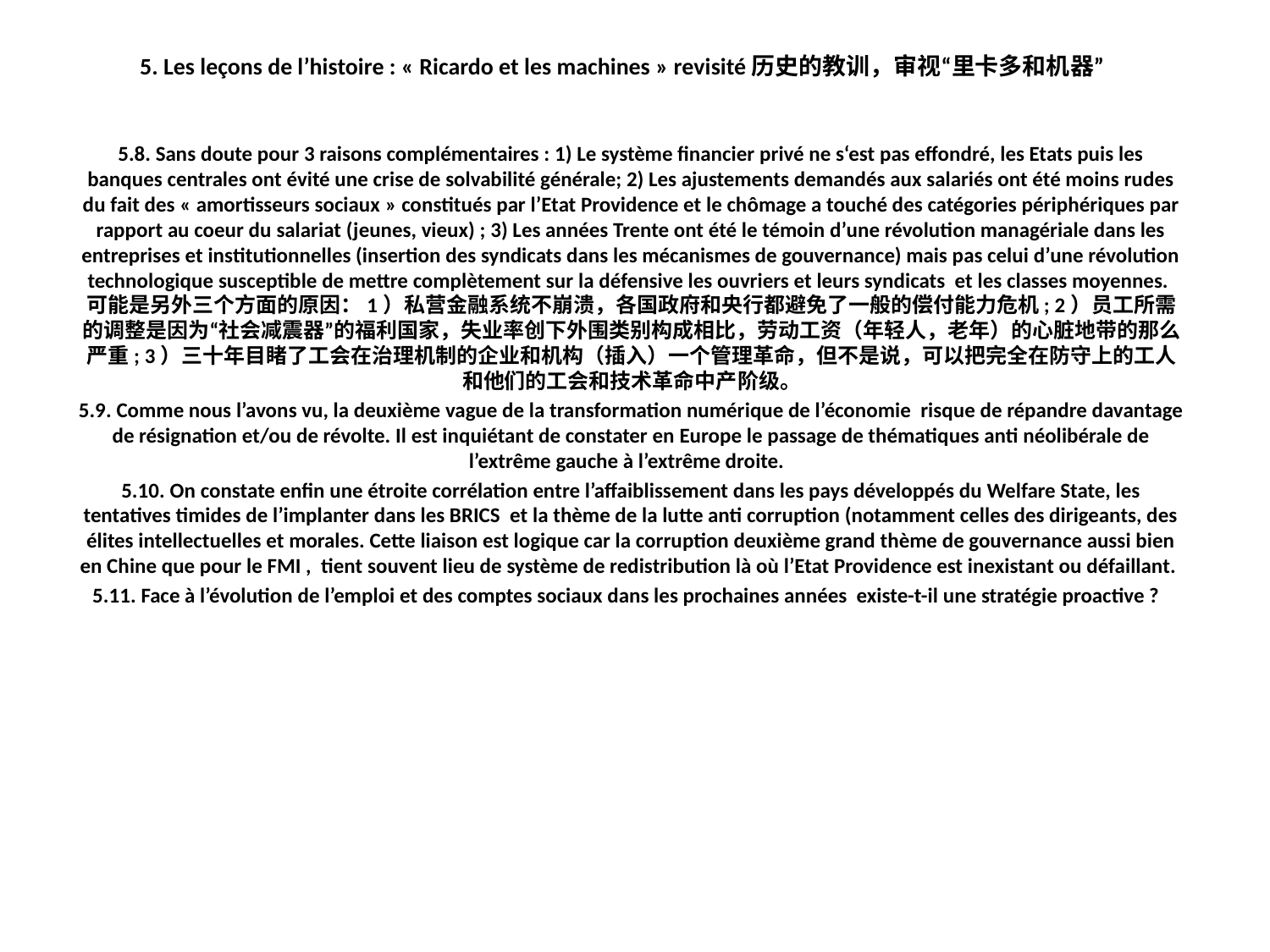

# 5. Les leçons de l’histoire : « Ricardo et les machines » revisité历史的教训，审视“里卡多和机器”
5.8. Sans doute pour 3 raisons complémentaires : 1) Le système financier privé ne s‘est pas effondré, les Etats puis les banques centrales ont évité une crise de solvabilité générale; 2) Les ajustements demandés aux salariés ont été moins rudes du fait des « amortisseurs sociaux » constitués par l’Etat Providence et le chômage a touché des catégories périphériques par rapport au coeur du salariat (jeunes, vieux) ; 3) Les années Trente ont été le témoin d’une révolution managériale dans les entreprises et institutionnelles (insertion des syndicats dans les mécanismes de gouvernance) mais pas celui d’une révolution technologique susceptible de mettre complètement sur la défensive les ouvriers et leurs syndicats  et les classes moyennes.可能是另外三个方面的原因：1）私营金融系统不崩溃，各国政府和央行都避免了一般的偿付能力危机; 2）员工所需的调整是因为“社会减震器”的福利国家，失业率创下外围类别构成相比，劳动工资（年轻人，老年）的心脏地带的那么严重; 3）三十年目睹了工会在治理机制的企业和机构（插入）一个管理革命，但不是说，可以把完全在防守上的工人和他们的工会和技术革命中产阶级。
5.9. Comme nous l’avons vu, la deuxième vague de la transformation numérique de l’économie  risque de répandre davantage de résignation et/ou de révolte. Il est inquiétant de constater en Europe le passage de thématiques anti néolibérale de l’extrême gauche à l’extrême droite.
5.10. On constate enfin une étroite corrélation entre l’affaiblissement dans les pays développés du Welfare State, les tentatives timides de l’implanter dans les BRICS  et la thème de la lutte anti corruption (notamment celles des dirigeants, des élites intellectuelles et morales. Cette liaison est logique car la corruption deuxième grand thème de gouvernance aussi bien en Chine que pour le FMI ,  tient souvent lieu de système de redistribution là où l’Etat Providence est inexistant ou défaillant.
5.11. Face à l’évolution de l’emploi et des comptes sociaux dans les prochaines années  existe-t-il une stratégie proactive ?